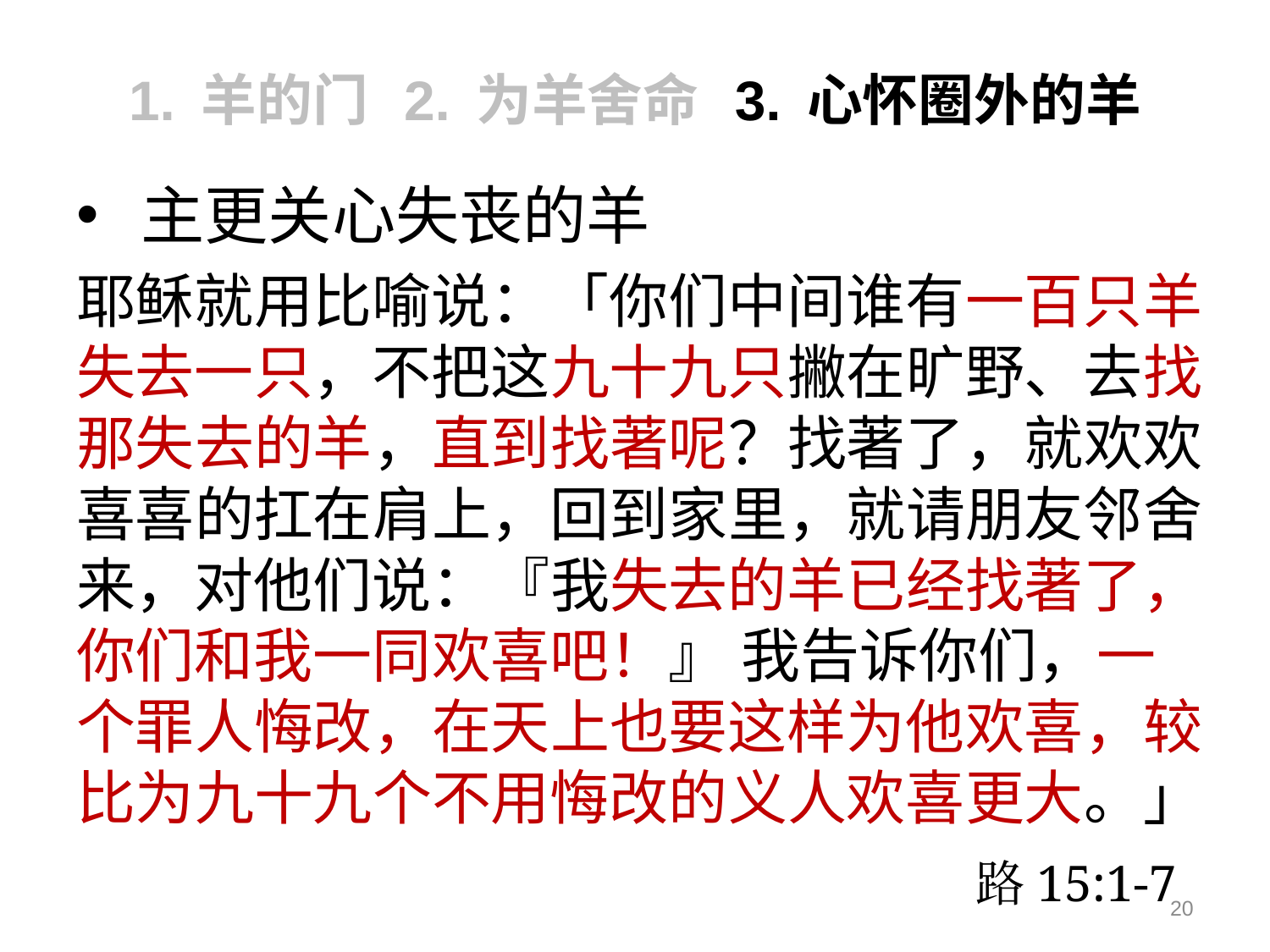

# 1. 羊的门  2. 为羊舍命  3. 心怀圈外的羊
主更关心失丧的羊
耶稣就用比喻说：「你们中间谁有一百只羊失去一只，不把这九十九只撇在旷野、去找那失去的羊，直到找著呢？找著了，就欢欢喜喜的扛在肩上，回到家里，就请朋友邻舍来，对他们说：『我失去的羊已经找著了，你们和我一同欢喜吧！』 我告诉你们，一个罪人悔改，在天上也要这样为他欢喜，较比为九十九个不用悔改的义人欢喜更大。」
路15:1-7
20